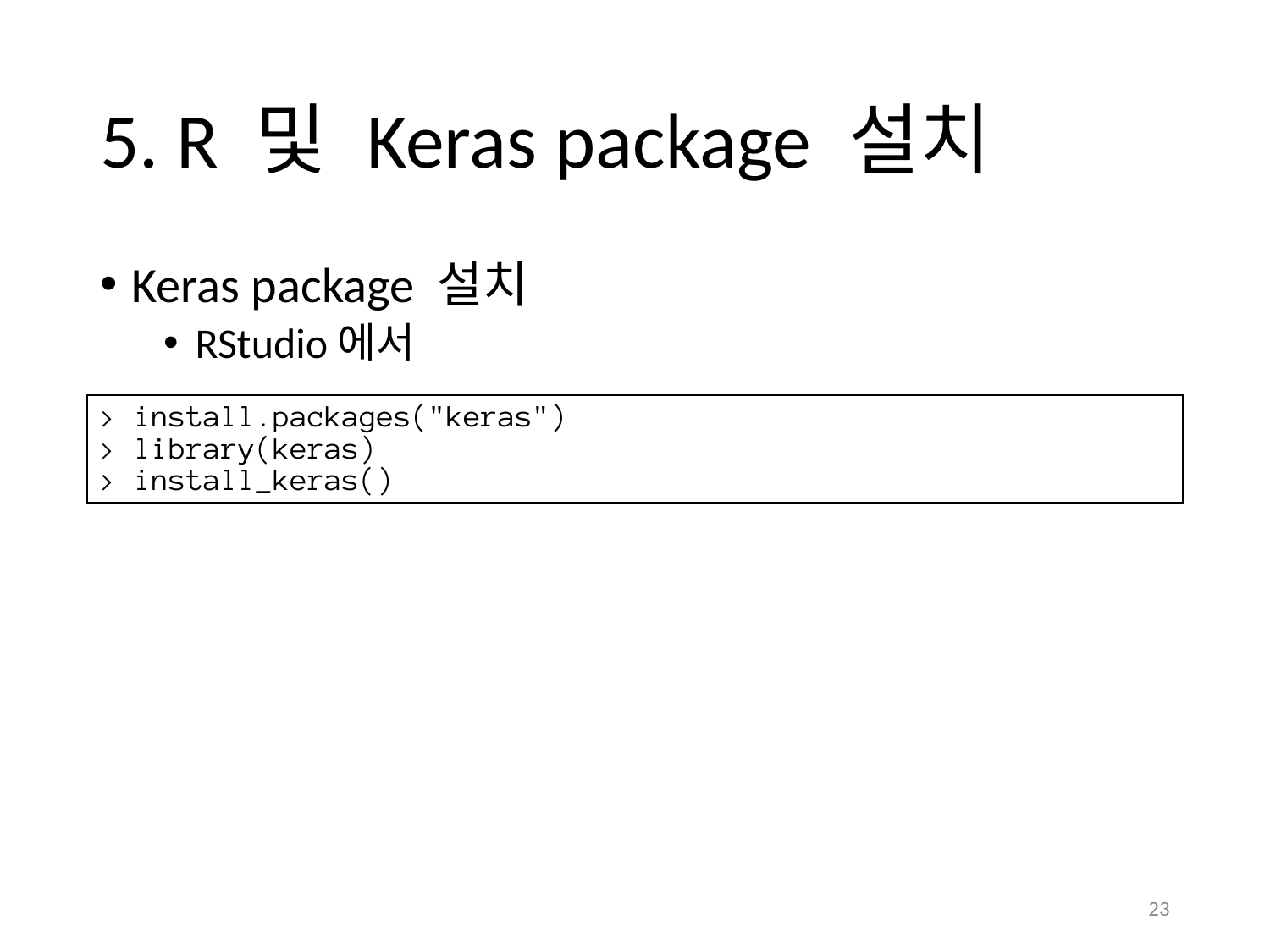

# 5. R 및 Keras package 설치
Keras package 설치
RStudio에서

| > install.packages("keras") > library(keras) > install\_keras() |
| --- |
23